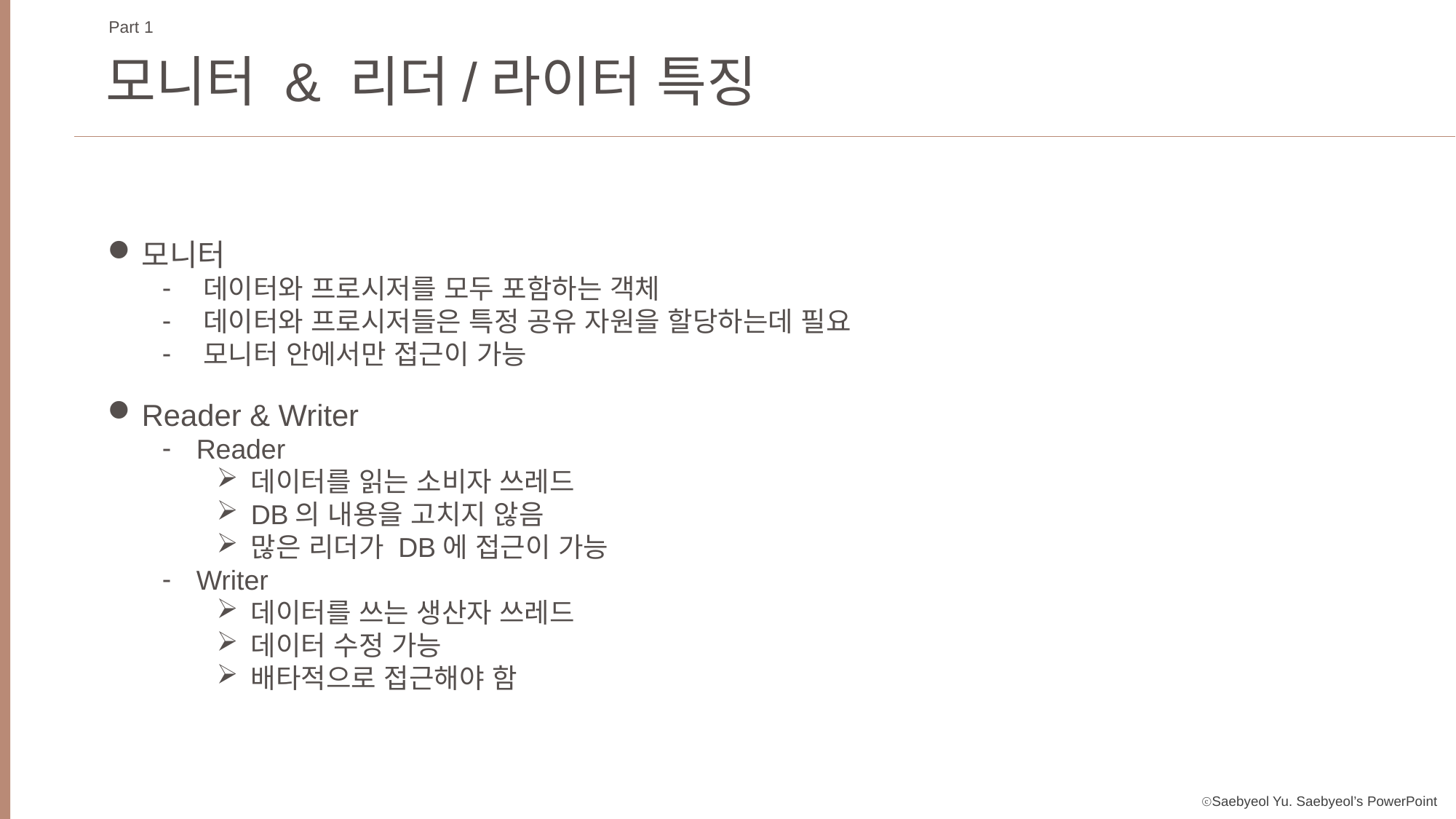

Part 1
모니터 & 리더/라이터 특징
모니터
데이터와 프로시저를 모두 포함하는 객체
데이터와 프로시저들은 특정 공유 자원을 할당하는데 필요
모니터 안에서만 접근이 가능

Reader & Writer
Reader
데이터를 읽는 소비자 쓰레드
DB의 내용을 고치지 않음
많은 리더가 DB에 접근이 가능
Writer
데이터를 쓰는 생산자 쓰레드
데이터 수정 가능
배타적으로 접근해야 함